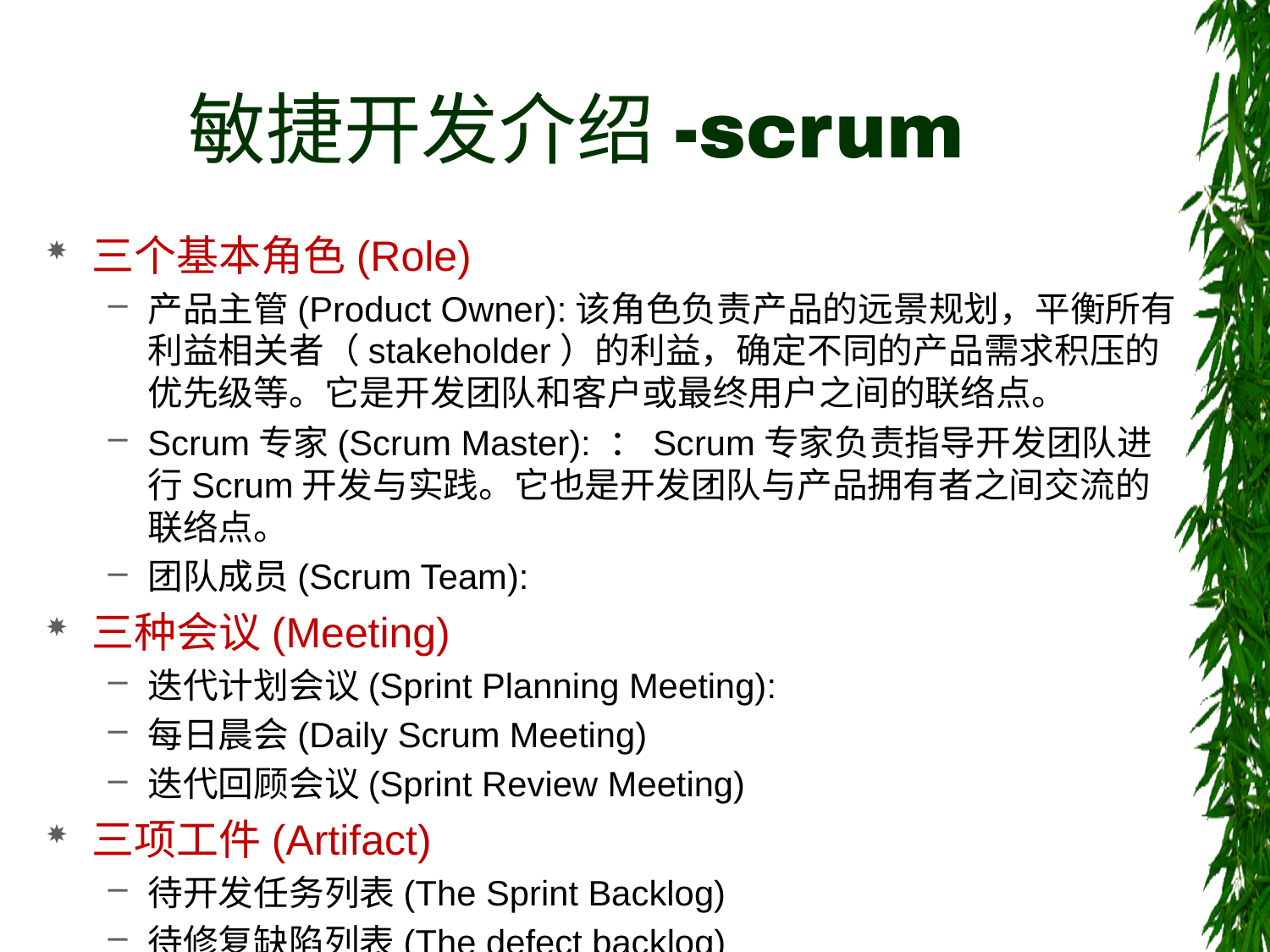

# 敏捷开发介绍-scrum
三个基本角色(Role)
产品主管(Product Owner):该角色负责产品的远景规划，平衡所有利益相关者（stakeholder）的利益，确定不同的产品需求积压的优先级等。它是开发团队和客户或最终用户之间的联络点。
Scrum专家(Scrum Master): ：Scrum专家负责指导开发团队进行Scrum开发与实践。它也是开发团队与产品拥有者之间交流的联络点。
团队成员(Scrum Team):
三种会议(Meeting)
迭代计划会议(Sprint Planning Meeting):
每日晨会(Daily Scrum Meeting)
迭代回顾会议(Sprint Review Meeting)
三项工件(Artifact)
待开发任务列表(The Sprint Backlog)
待修复缺陷列表(The defect backlog)
进度图(BrunDown Chart)